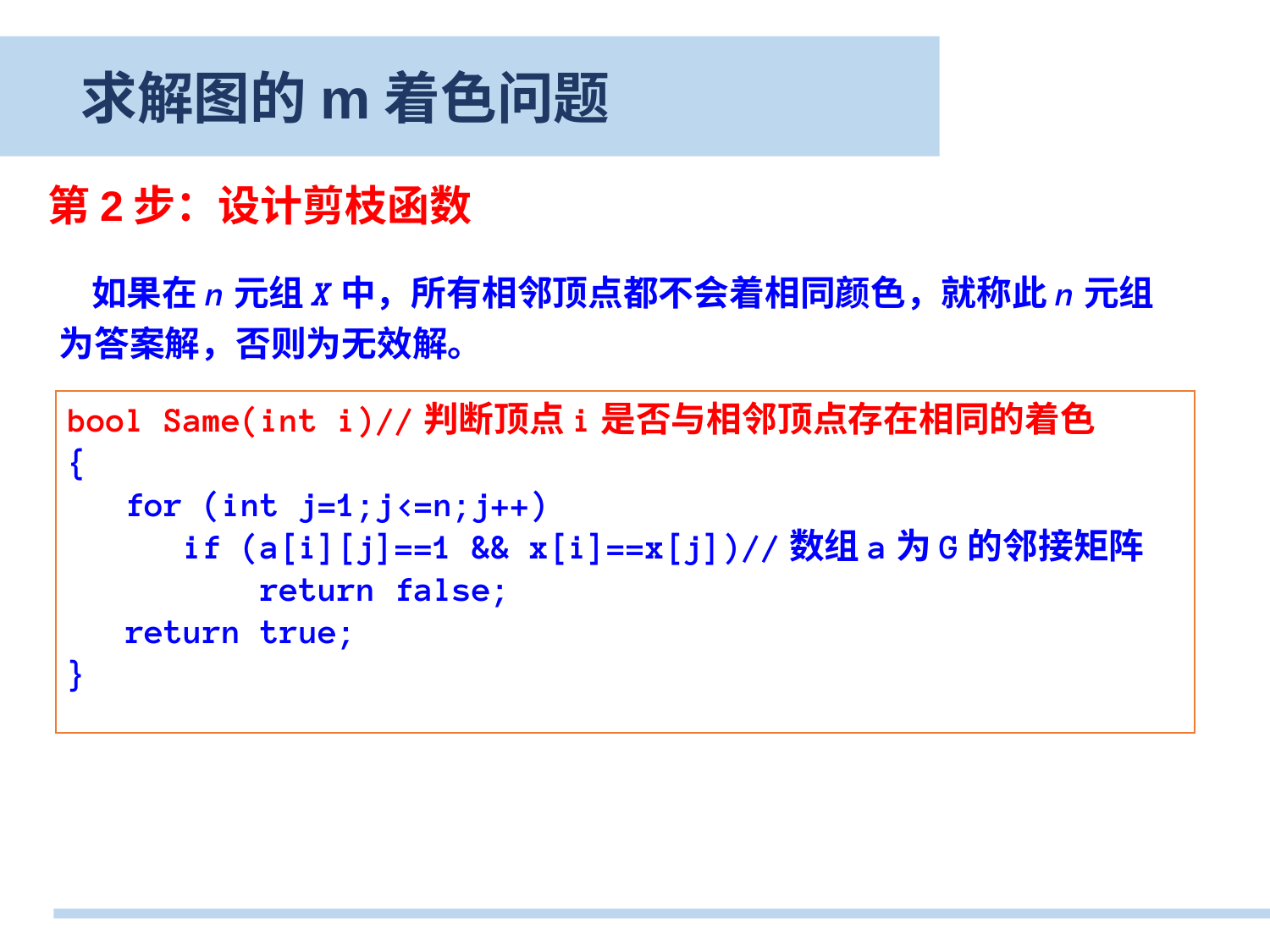

求解图的m着色问题
第2步：设计剪枝函数
   如果在n元组X中，所有相邻顶点都不会着相同颜色，就称此n元组为答案解，否则为无效解。
bool Same(int i)//判断顶点i是否与相邻顶点存在相同的着色
{
   for (int j=1;j<=n;j++)
      if (a[i][j]==1 && x[i]==x[j])//数组a为G的邻接矩阵
          return false;
   return true;
}